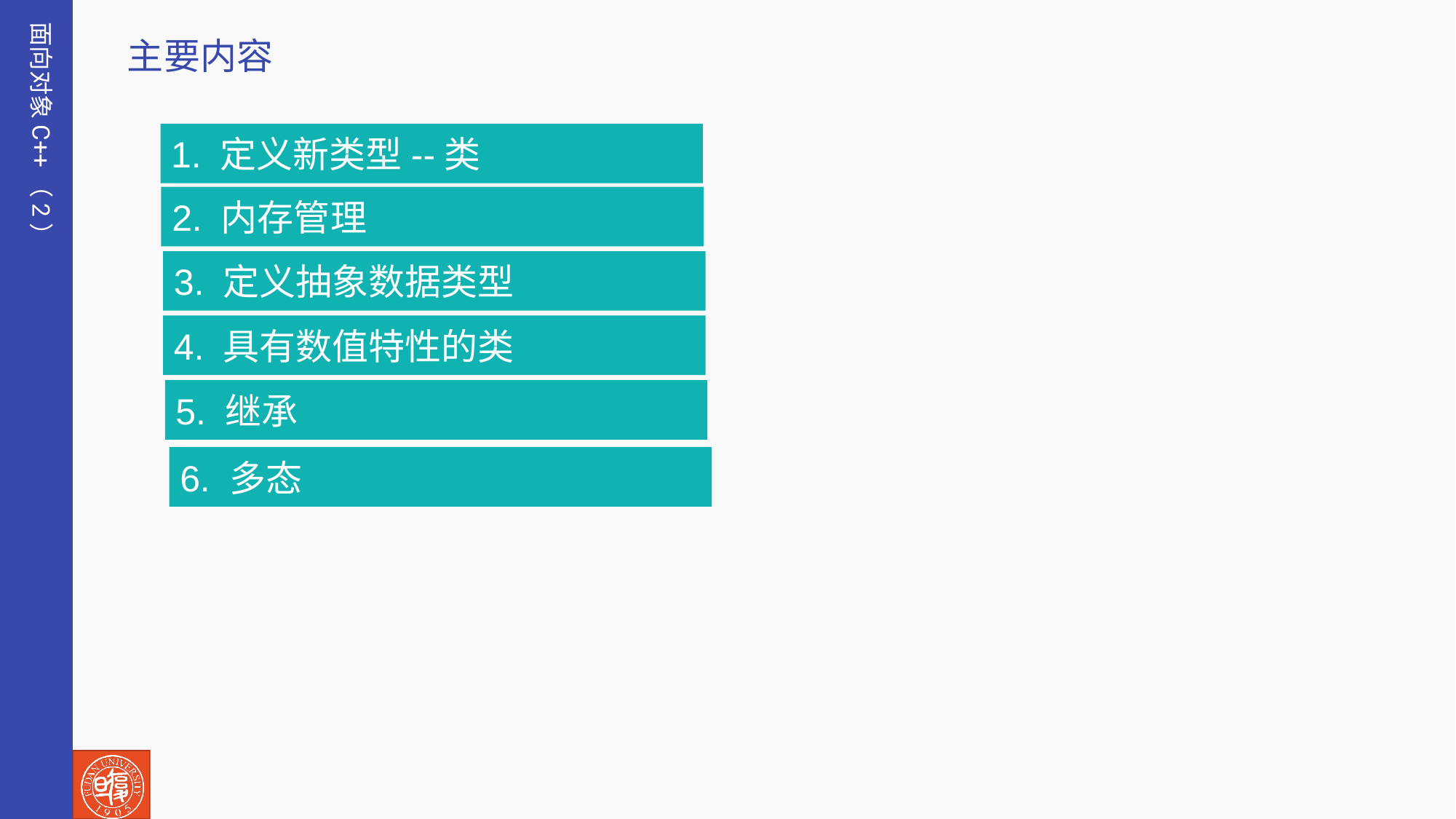

面向对象C++（2）
主要内容
1. 定义新类型--类
2. 内存管理
3. 定义抽象数据类型
4. 具有数值特性的类
5. 继承
6. 多态